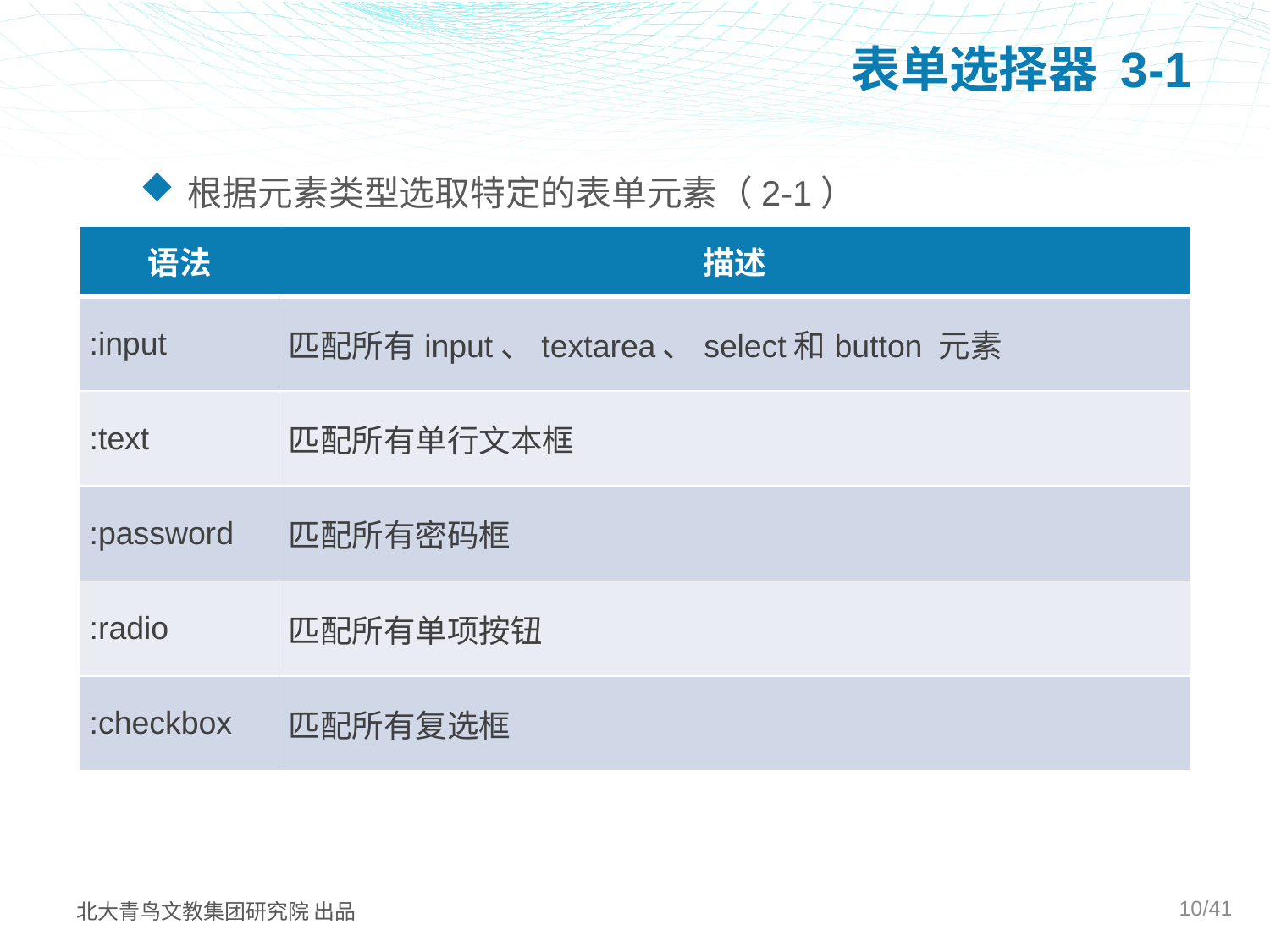

# 表单选择器 3-1
根据元素类型选取特定的表单元素（2-1）

| 语法 | 描述 |
| --- | --- |
| :input | 匹配所有input、textarea、select和button 元素 |
| :text | 匹配所有单行文本框 |
| :password | 匹配所有密码框 |
| :radio | 匹配所有单项按钮 |
| :checkbox | 匹配所有复选框 |
10/41